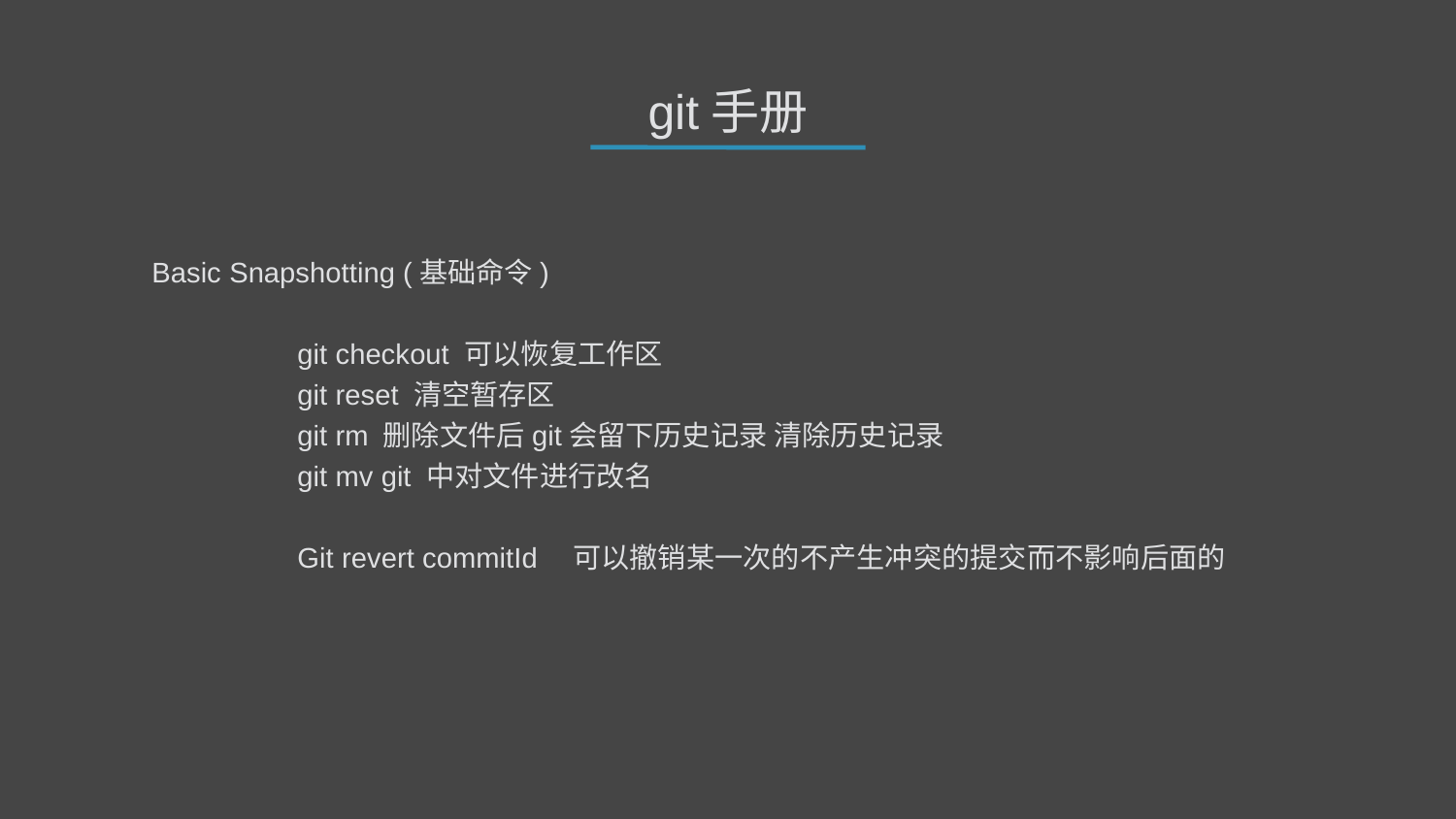

git手册

Basic Snapshotting (基础命令)

	git checkout 可以恢复工作区
	git reset 清空暂存区
	git rm 删除文件后git会留下历史记录 清除历史记录
	git mv git 中对文件进行改名

	Git revert commitId　可以撤销某一次的不产生冲突的提交而不影响后面的